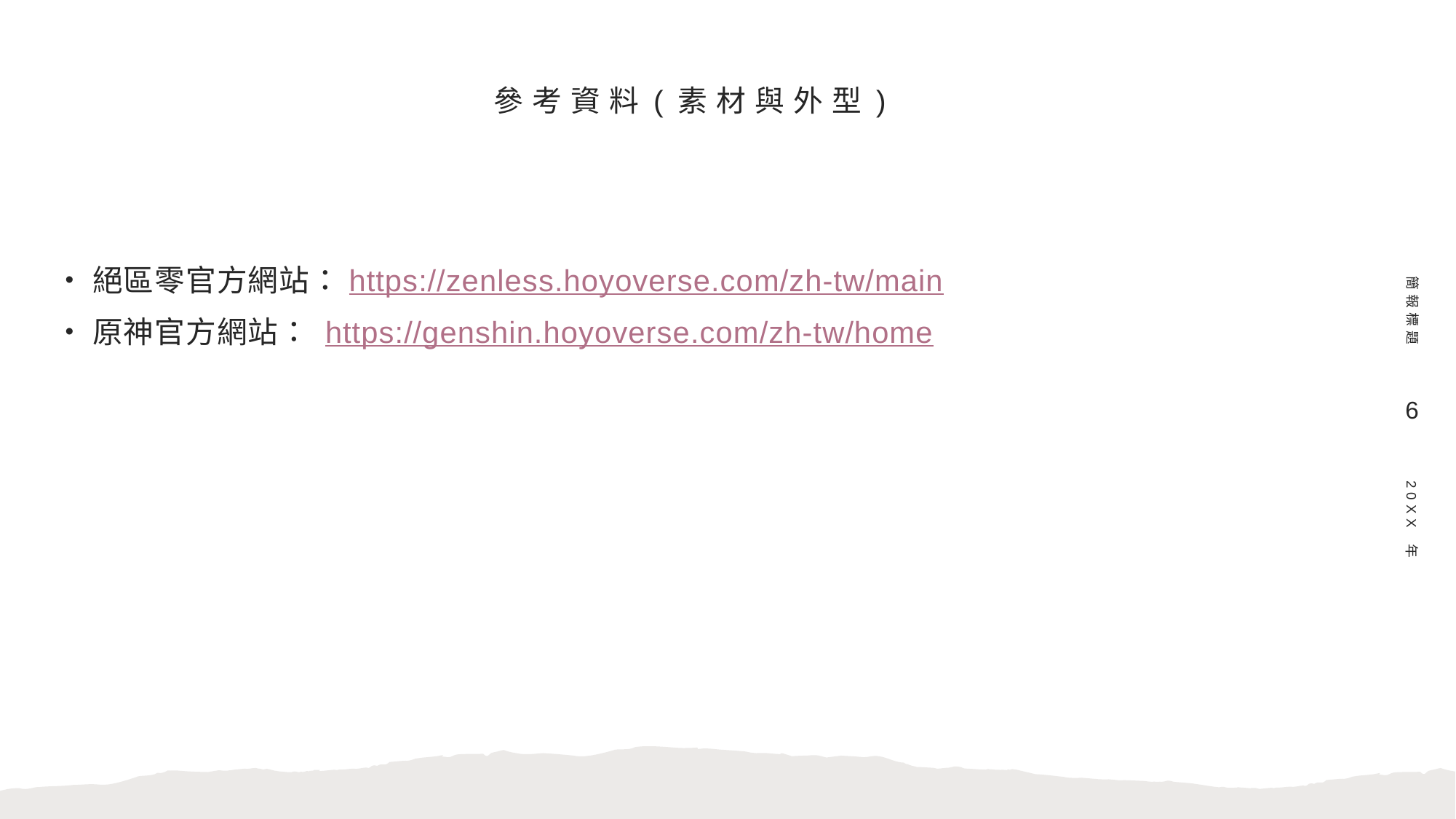

# 參考資料(素材與外型)
簡報標題
絕區零官方網站：https://zenless.hoyoverse.com/zh-tw/main
原神官方網站： https://genshin.hoyoverse.com/zh-tw/home
6
20XX 年